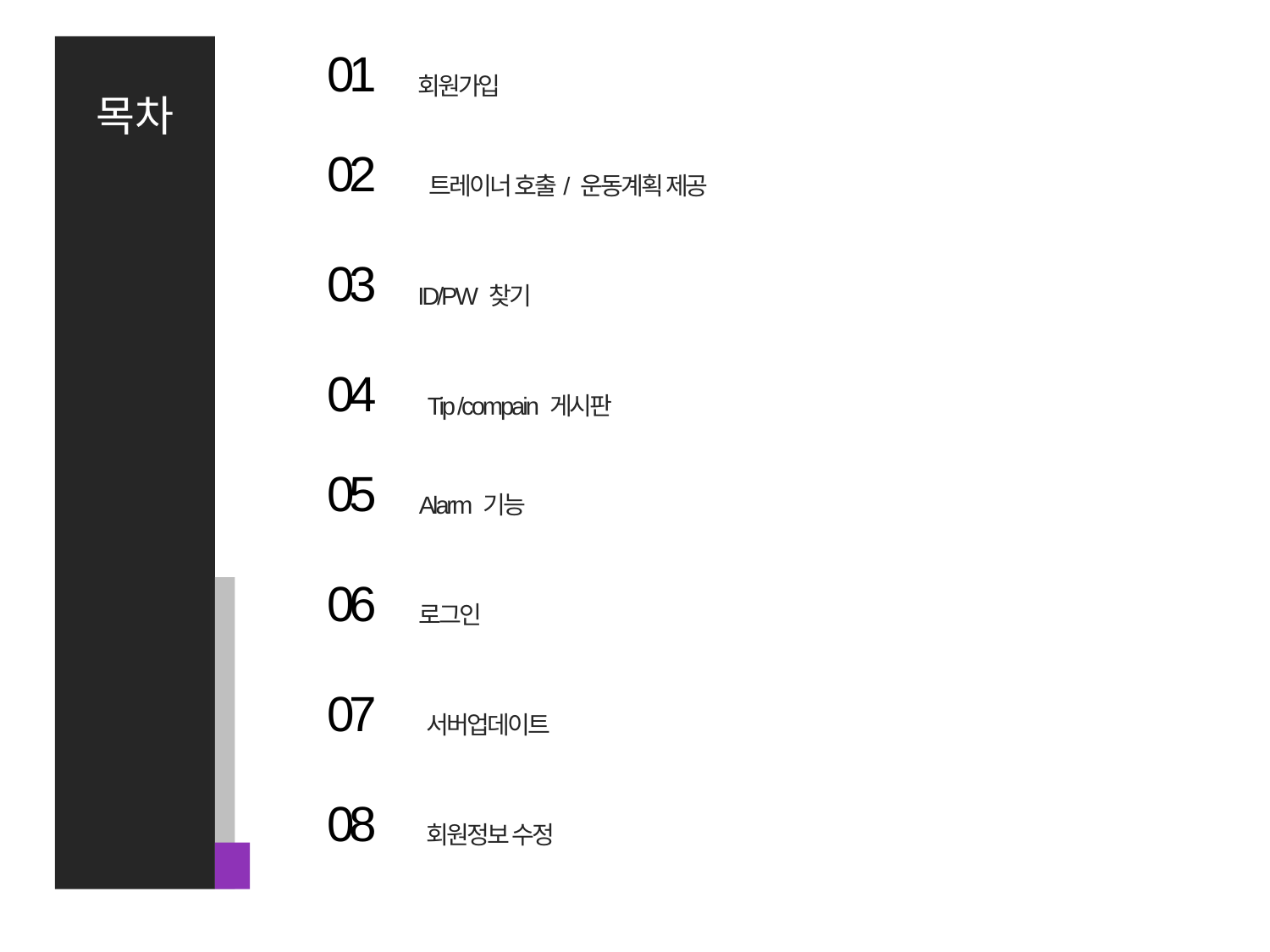

01
회원가입

목차
02
트레이너 호출/ 운동계획 제공
03
ID/PW 찾기
04
Tip /compain 게시판
05
Alarm 기능

06
로그인

07
서버업데이트
08
회원정보 수정